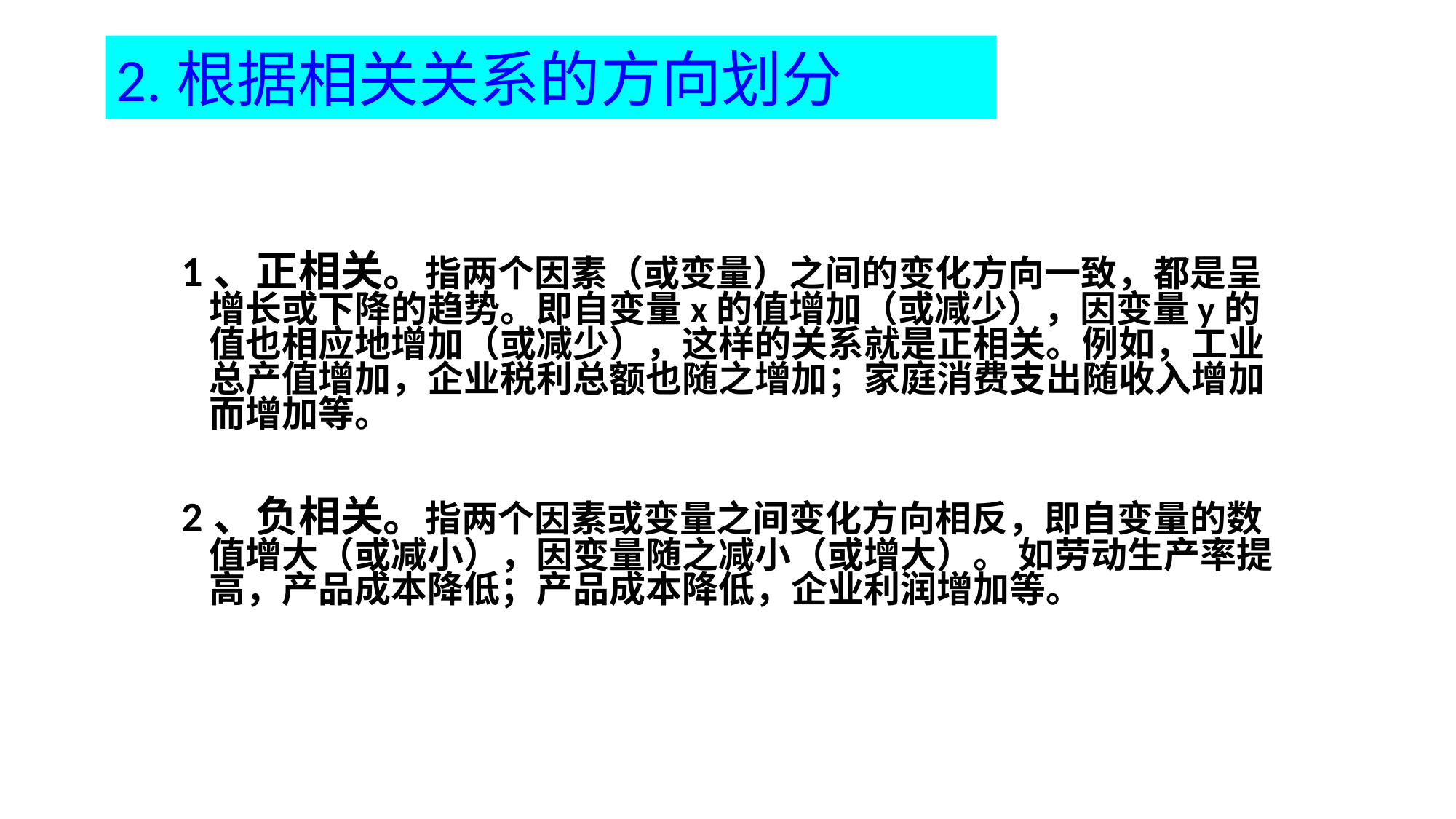

2.根据相关关系的方向划分

1、正相关。指两个因素（或变量）之间的变化方向一致，都是呈增长或下降的趋势。即自变量x的值增加（或减少），因变量y的值也相应地增加（或减少），这样的关系就是正相关。例如，工业总产值增加，企业税利总额也随之增加；家庭消费支出随收入增加而增加等。

2、负相关。指两个因素或变量之间变化方向相反，即自变量的数值增大（或减小），因变量随之减小（或增大）。 如劳动生产率提高，产品成本降低；产品成本降低，企业利润增加等。